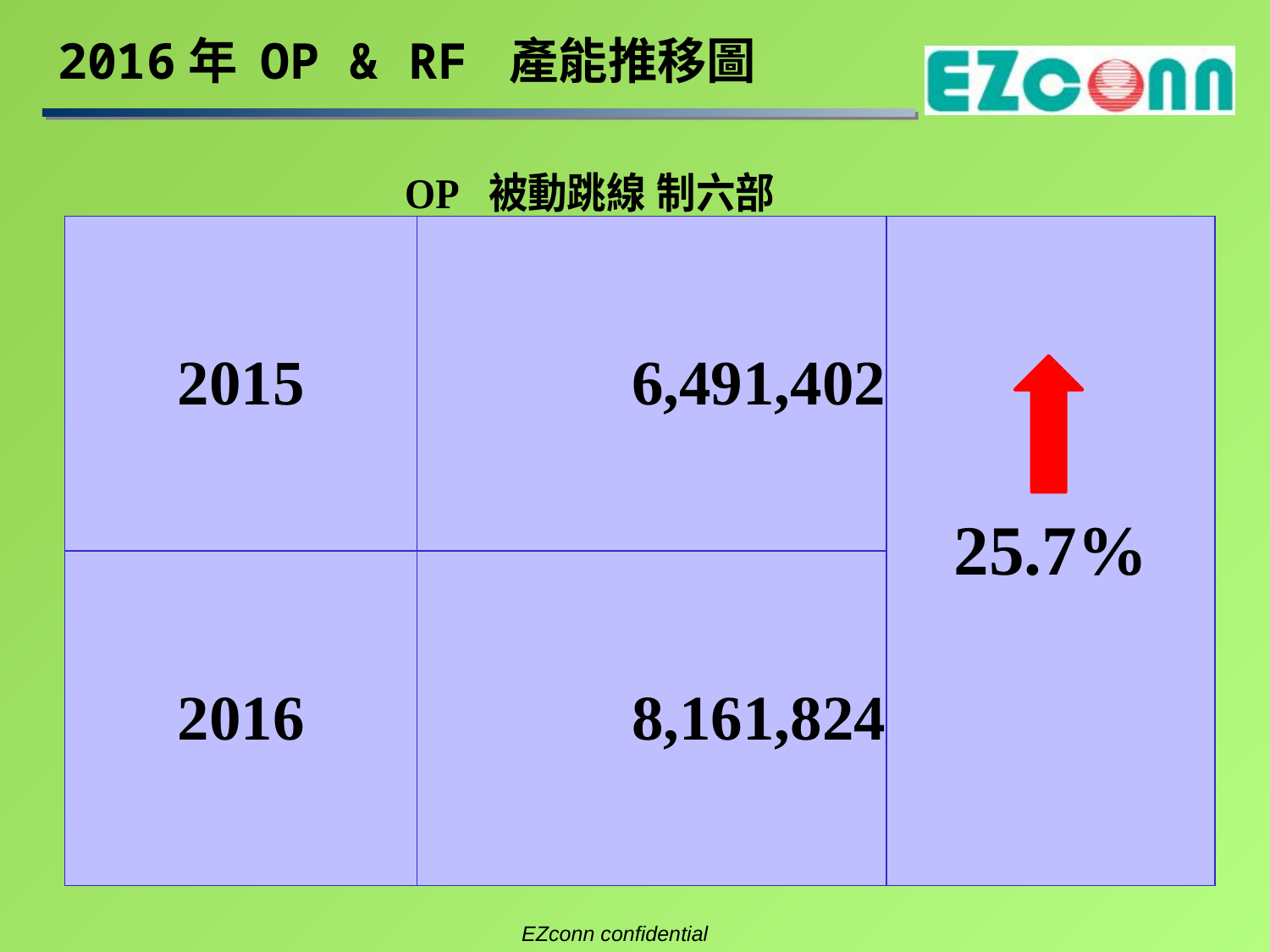

# 2016年 OP & RF 產能推移圖

### Chart: OP  被動跳線 制六部

| Category | 2015 | 2016 |
|---|---|---|
| 1 | 586330.0 | 837930.0 |
| 2 | 213462.0 | 325261.0 |
| 3 | 273600.0 | 765904.0 |
| 4 | 664200.0 | 724109.0 |
| 5 | 787094.0 | 633862.0 |
| 6 | 535400.0 | 624017.0 |
| 7 | 677137.0 | 677137.0 |
| 8 | 421000.0 | 421000.0 |
| 9 | 495336.0 | 634882.0 |
| 10 | 401000.0 | 957693.0 |
| 11 | 672834.0 | 854882.0 |
| 12 | 764009.0 | 705147.0 |
| 2015 | 6,491,402 | 25.7% |
| --- | --- | --- |
| 2016 | 8,161,824 |  |